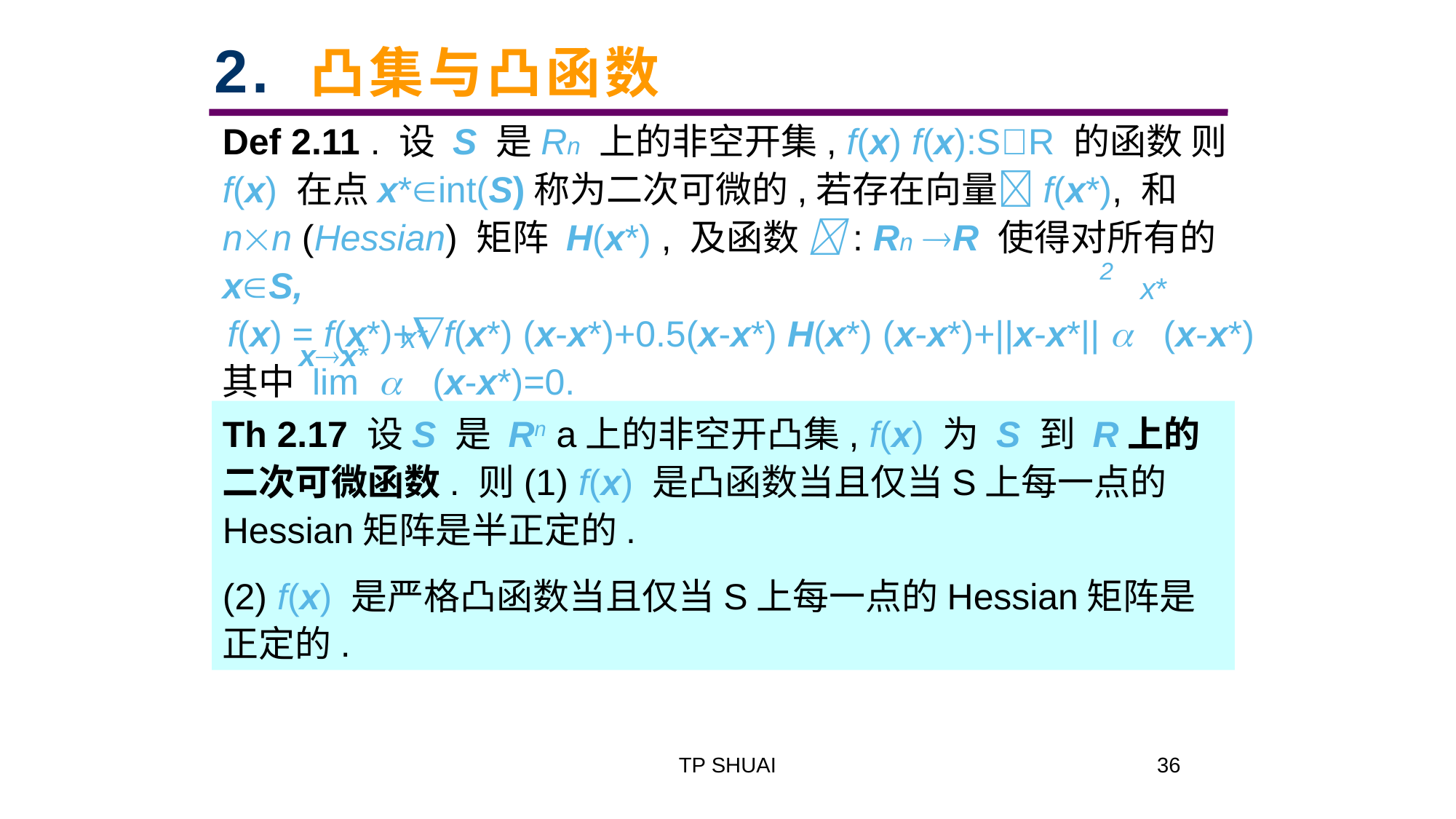

2. 凸集与凸函数
Def 2.11 . 设 S 是Rn 上的非空开集, f(x) f(x):S→R 的函数 则 f(x) 在点x*∈int(S)称为二次可微的,若存在向量∇f(x*), 和 n×n (Hessian) 矩阵 H(x*) , 及函数 α: Rn →R 使得对所有的 x∈S,
f(x) = f(x*)+∇f(x*) (x-x*)+0.5(x-x*) H(x*) (x-x*)+||x-x*|| α   (x-x*)
其中 lim  α   (x-x*)=0.

2
x*
x*
x→x*
Th 2.17 设S 是 Rn a上的非空开凸集, f(x) 为 S 到 R上的二次可微函数. 则(1) f(x) 是凸函数当且仅当S上每一点的Hessian矩阵是半正定的.
(2) f(x) 是严格凸函数当且仅当S上每一点的Hessian矩阵是正定的.
TP SHUAI
36